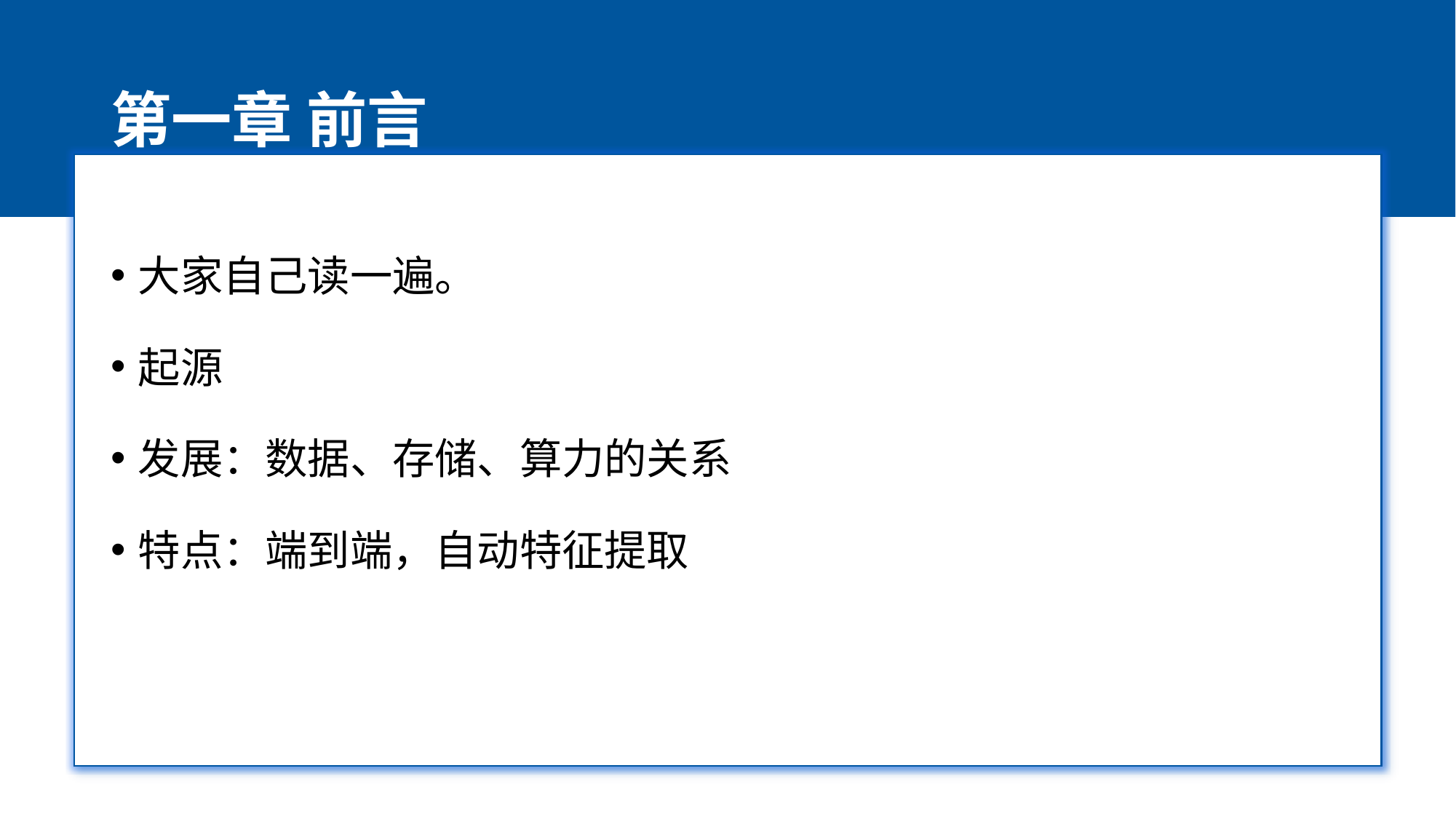

# 第一章 前言
大家自己读一遍。
起源
发展：数据、存储、算力的关系
特点：端到端，自动特征提取